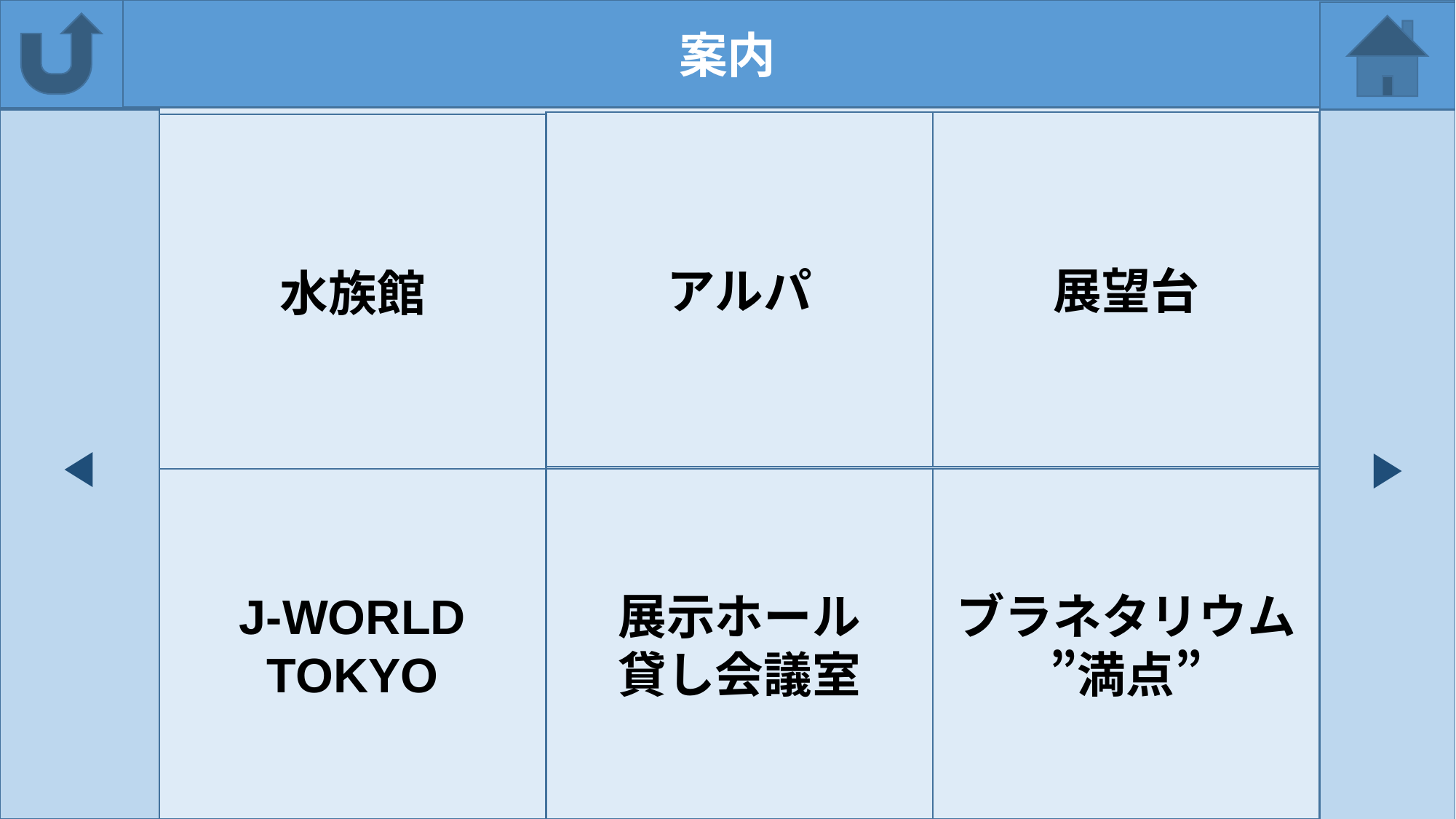

案内

◀
▶
アルパ
展望台
水族館
J-WORLD
TOKYO
展示ホール
貸し会議室
ブラネタリウム
”満点”